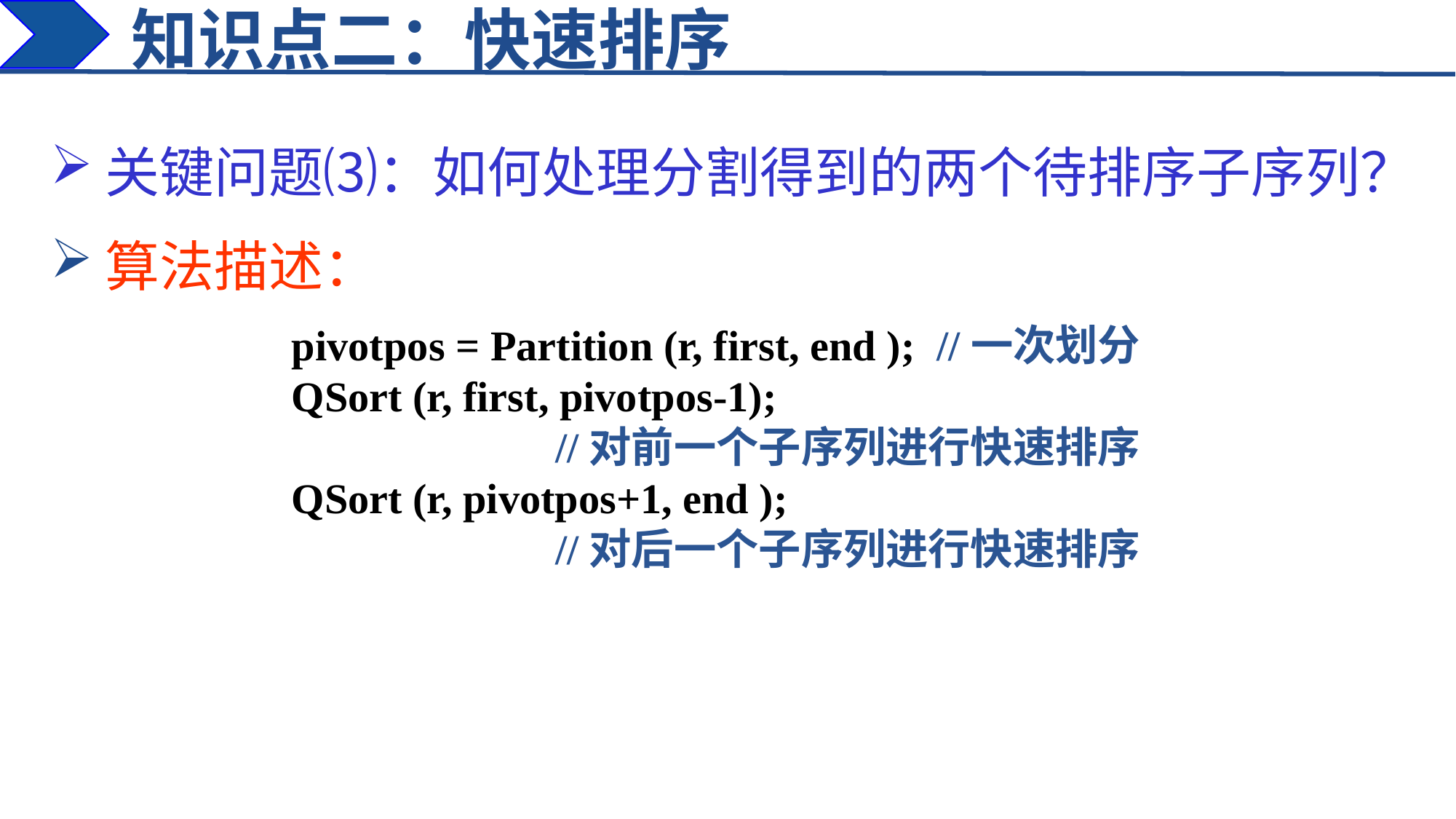

知识点二：快速排序
关键问题⑶：如何处理分割得到的两个待排序子序列？
算法描述：
    pivotpos = Partition (r, first, end );  //一次划分
    QSort (r, first, pivotpos-1);
                             //对前一个子序列进行快速排序
    QSort (r, pivotpos+1, end );
                             //对后一个子序列进行快速排序